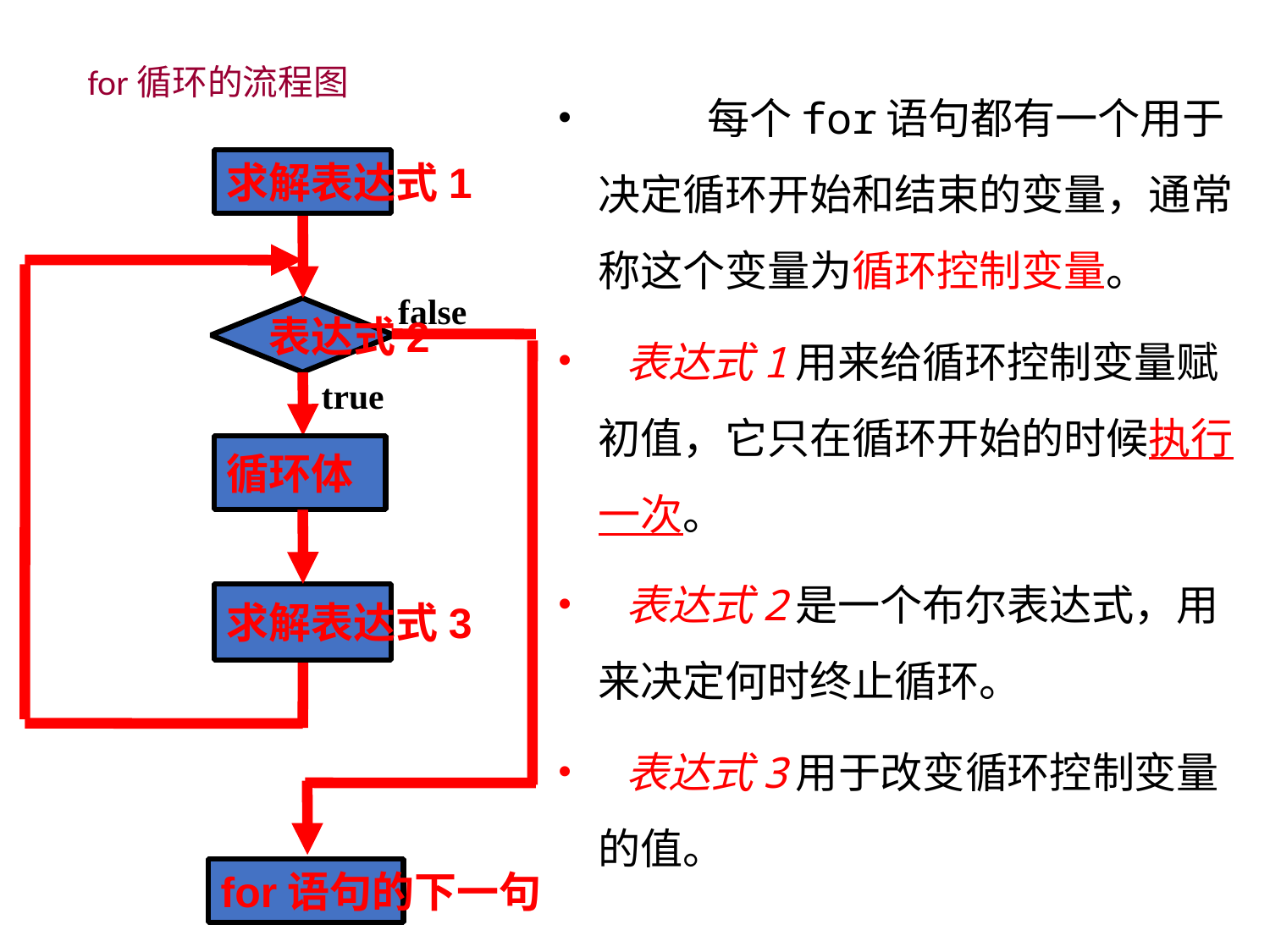

for循环的流程图
 	每个for语句都有一个用于决定循环开始和结束的变量，通常称这个变量为循环控制变量。
  表达式1用来给循环控制变量赋初值，它只在循环开始的时候执行一次。
  表达式2是一个布尔表达式，用来决定何时终止循环。
  表达式3用于改变循环控制变量的值。

求解表达式1

false
表达式2

true
循环体

求解表达式3

for语句的下一句